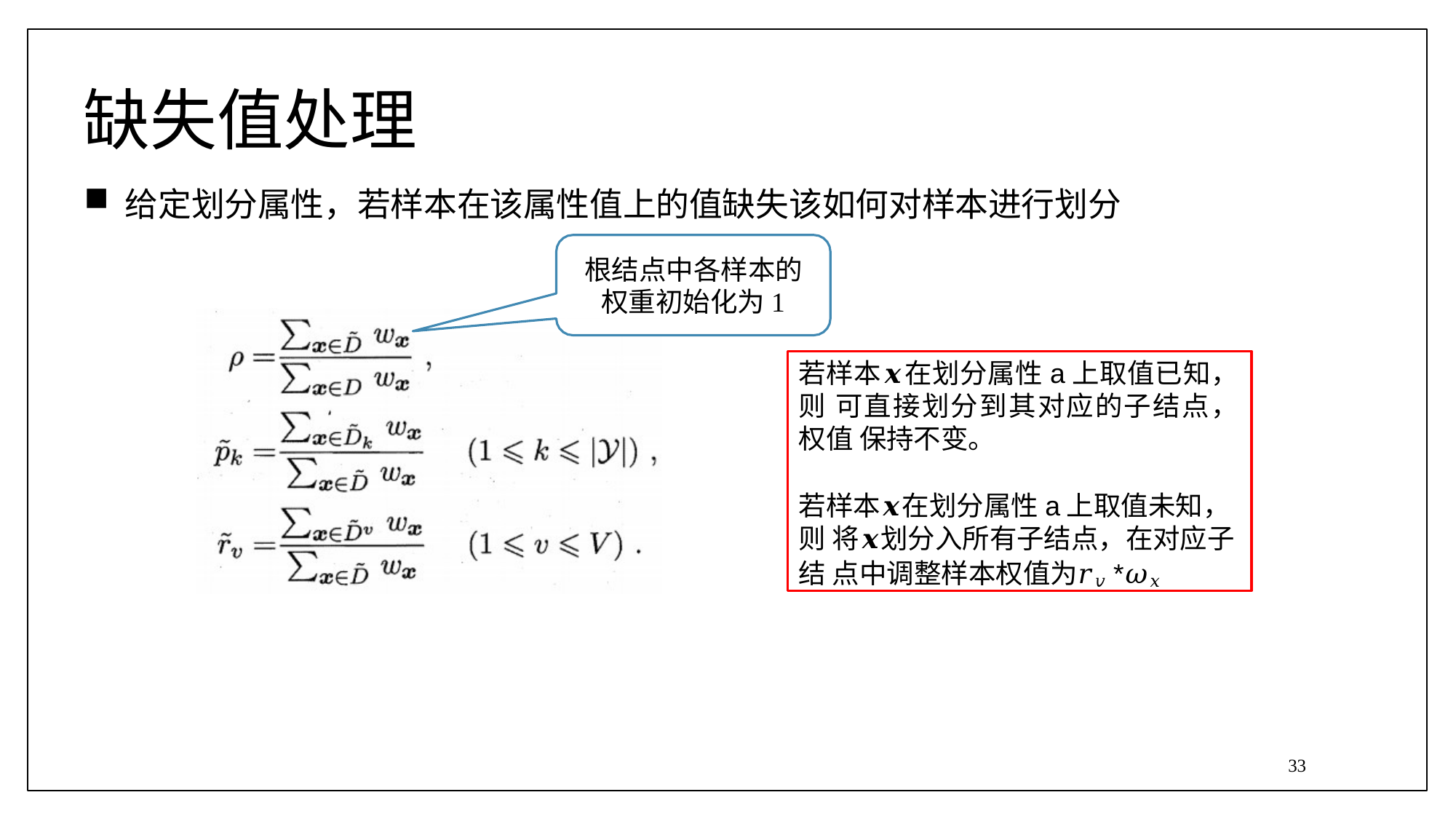

# 缺失值处理
给定划分属性，若样本在该属性值上的值缺失该如何对样本进行划分
根结点中各样本的
权重初始化为1

若样本𝒙在划分属性a上取值已知，则 可直接划分到其对应的子结点，权值 保持不变。

若样本𝒙在划分属性a上取值未知，则 将𝒙划分入所有子结点，在对应子结 点中调整样本权值为𝑟𝑣*𝜔𝑥
33